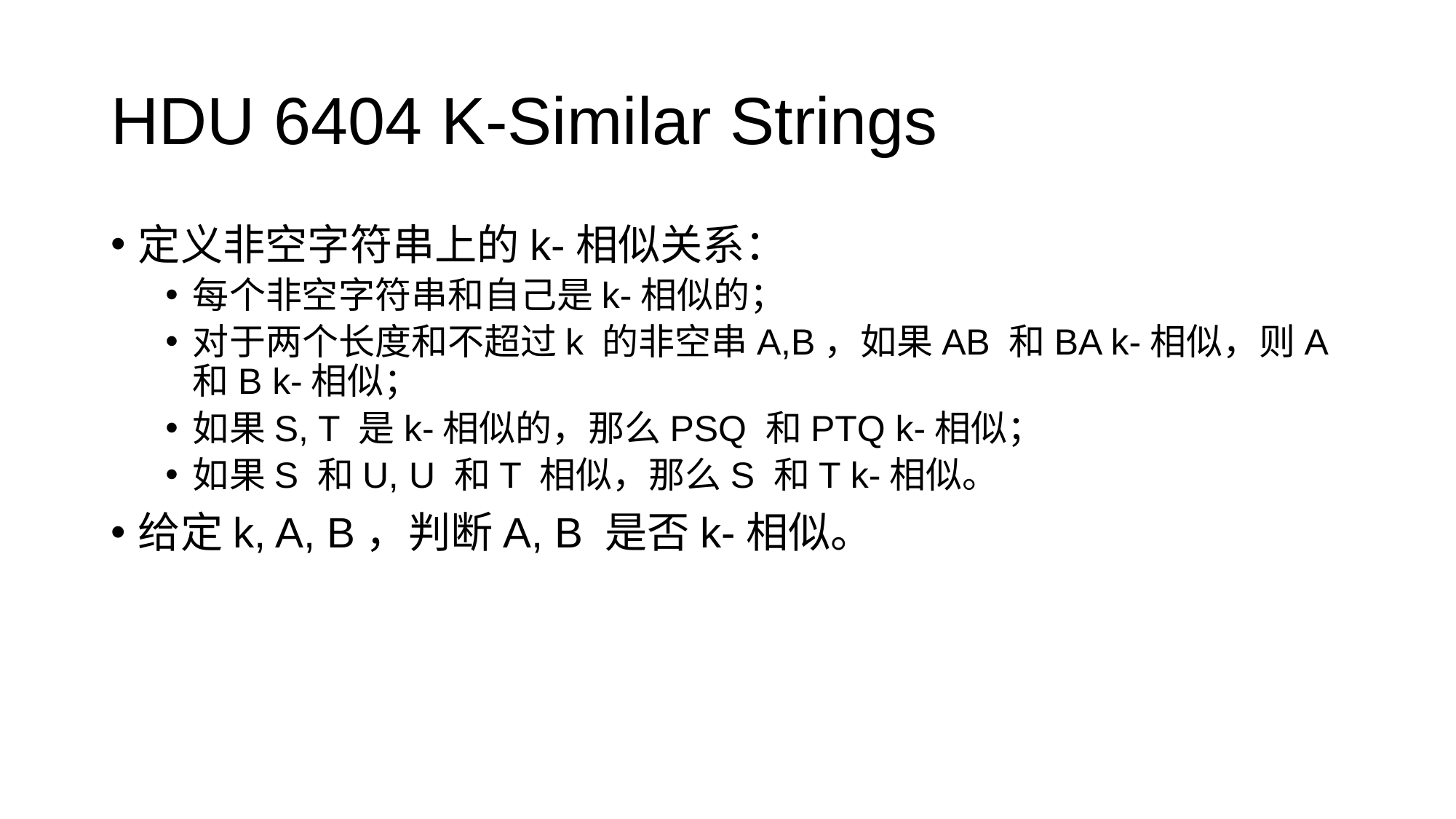

# HDU 6404 K-Similar Strings
定义非空字符串上的k-相似关系：
每个非空字符串和自己是k-相似的；
对于两个长度和不超过k 的非空串A,B，如果AB 和BA k-相似，则A 和B k-相似；
如果S, T 是k-相似的，那么PSQ 和PTQ k-相似；
如果S 和U, U 和T 相似，那么S 和T k-相似。
给定k, A, B，判断A, B 是否k-相似。